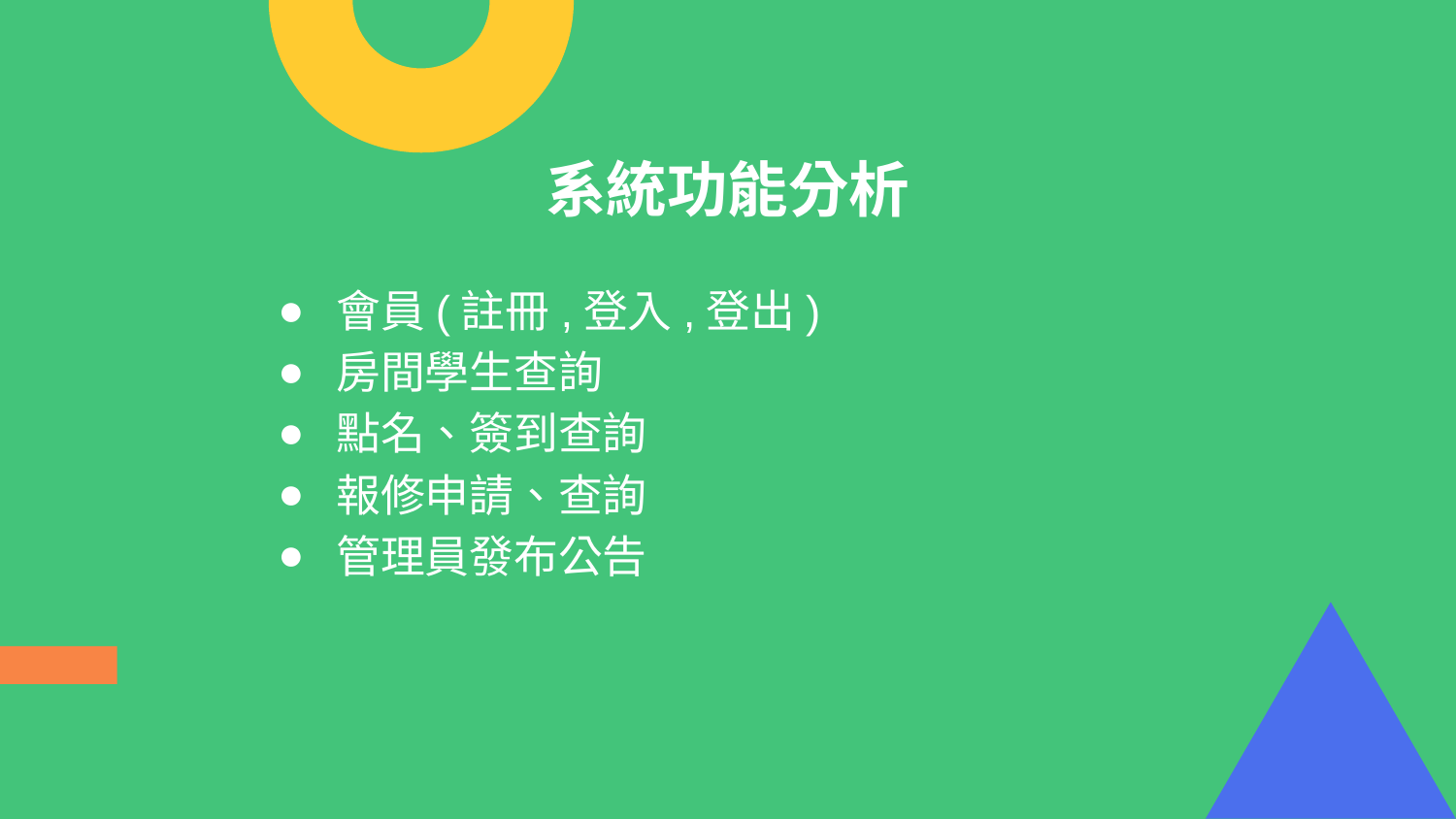

系統功能分析
會員(註冊,登入,登出)
房間學生查詢
點名、簽到查詢
報修申請、查詢
管理員發布公告